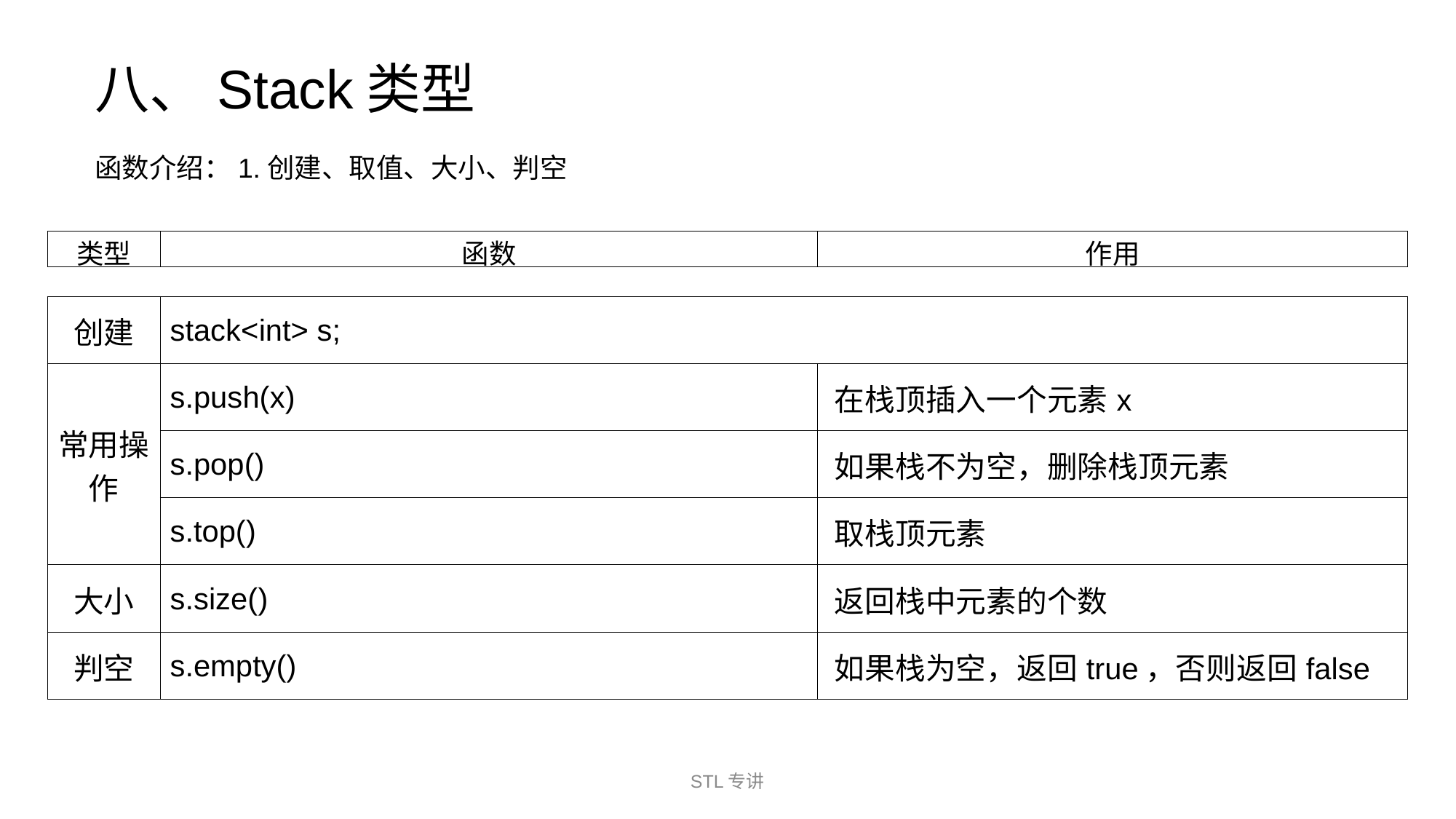

八、Stack类型
函数介绍：1.创建、取值、大小、判空
| 类型 | 函数 | 作用 |
| --- | --- | --- |
| 创建 | stack<int> s; |  |
| --- | --- | --- |
| 常用操作 | s.push(x) | 在栈顶插入一个元素x |
|  | s.pop() | 如果栈不为空，删除栈顶元素 |
|  | s.top() | 取栈顶元素 |
| 大小 | s.size() | 返回栈中元素的个数 |
| 判空 | s.empty() | 如果栈为空，返回true，否则返回false |

STL专讲
43